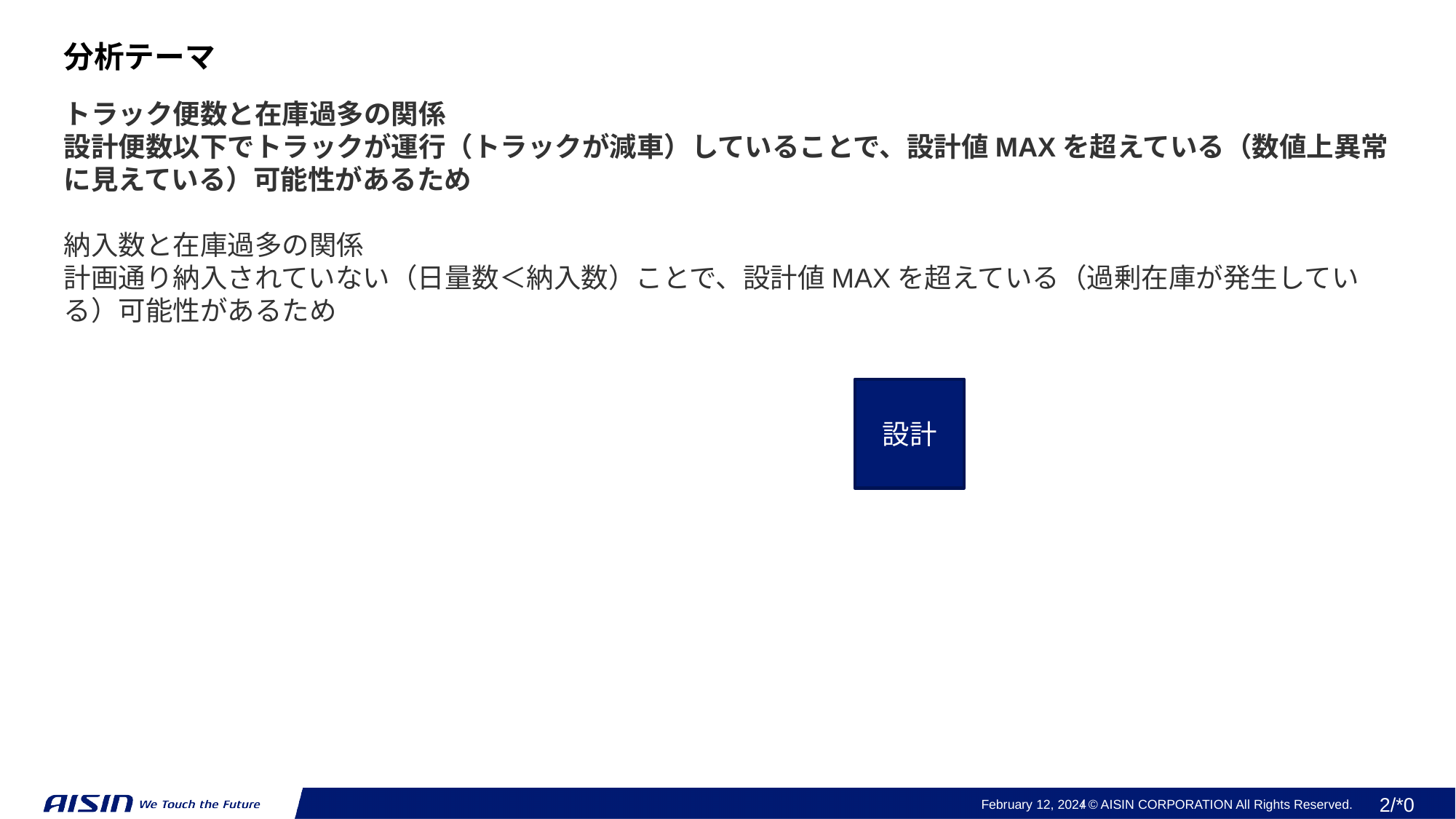

分析テーマ
トラック便数と在庫過多の関係
設計便数以下でトラックが運行（トラックが減車）していることで、設計値MAXを超えている（数値上異常に見えている）可能性があるため

納入数と在庫過多の関係
計画通り納入されていない（日量数＜納入数）ことで、設計値MAXを超えている（過剰在庫が発生している）可能性があるため

設計
February 12, 2024